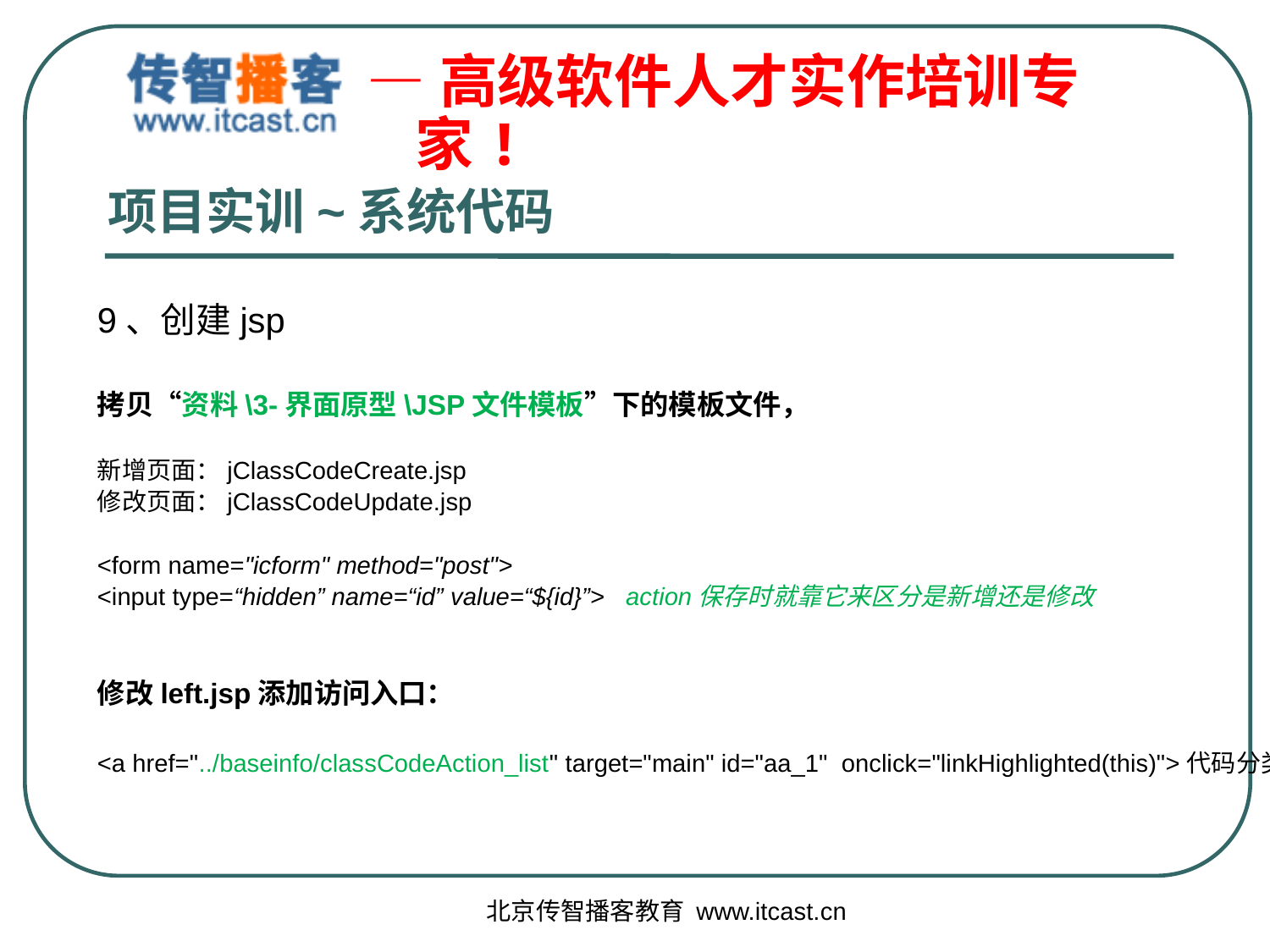

# 项目实训~系统代码
9、创建jsp

拷贝“资料\3-界面原型\JSP文件模板”下的模板文件，

新增页面：jClassCodeCreate.jsp
修改页面：jClassCodeUpdate.jsp

<form name="icform" method="post">
<input type=“hidden” name=“id” value=“${id}”>   action保存时就靠它来区分是新增还是修改

修改left.jsp添加访问入口：

<a href="../baseinfo/classCodeAction_list" target="main" id="aa_1"  onclick="linkHighlighted(this)">代码分类</a>

北京传智播客教育 www.itcast.cn